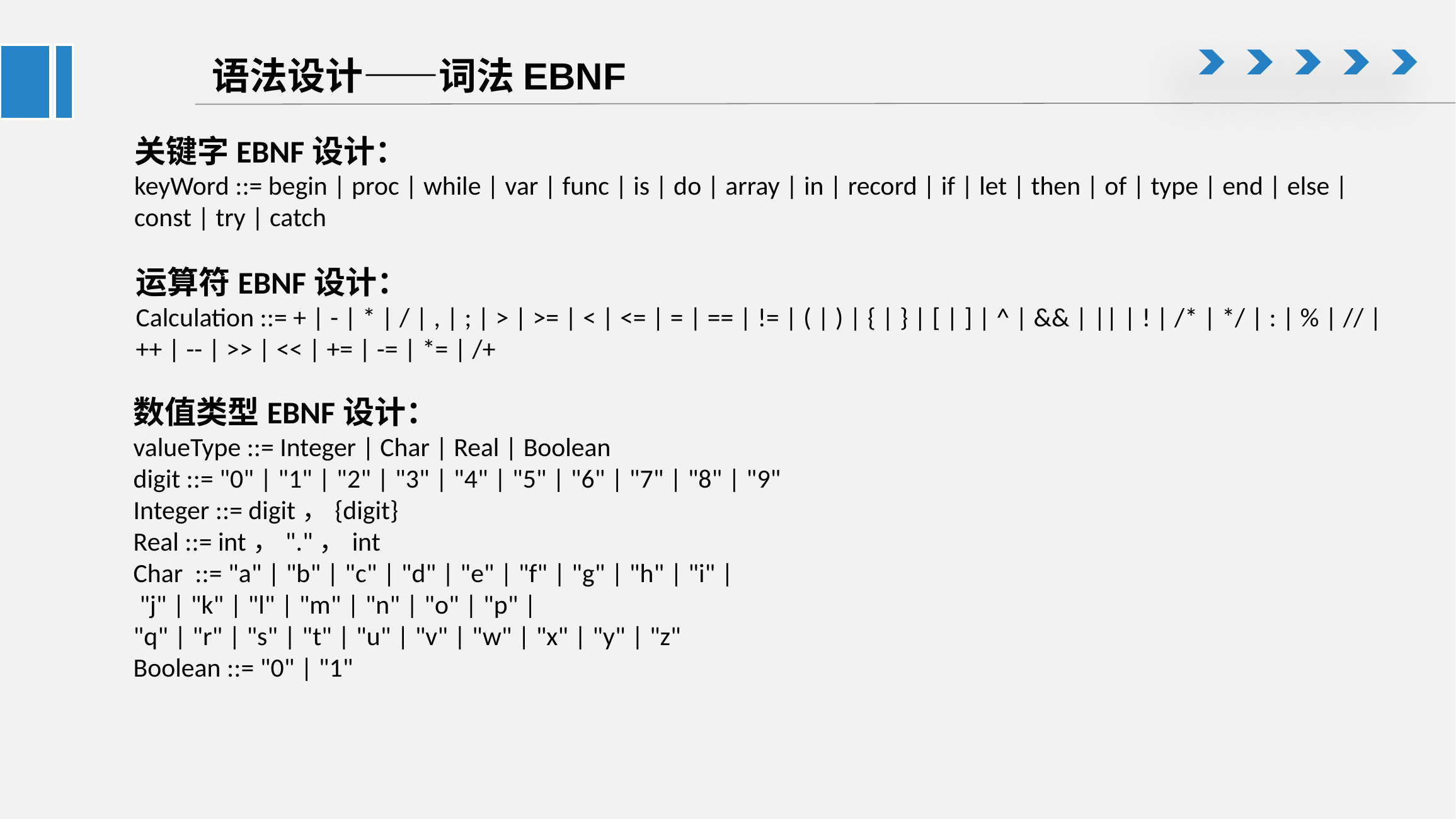

# 语法设计——词法EBNF
关键字EBNF设计：
keyWord ::= begin | proc | while | var | func | is | do | array | in | record | if | let | then | of | type | end | else | const | try | catch
运算符EBNF设计：
Calculation ::= + | - | * | / | , | ; | > | >= | < | <= | = | == | != | ( | ) | { | } | [ | ] | ^ | && | || | ! | /* | */ | : | % | // | ++ | -- | >> | << | += | -= | *= | /+
数值类型EBNF设计：
valueType ::= Integer | Char | Real | Boolean
digit ::= "0" | "1" | "2" | "3" | "4" | "5" | "6" | "7" | "8" | "9"
Integer ::= digit，{digit}
Real ::= int，"."，int
Char  ::= "a" | "b" | "c" | "d" | "e" | "f" | "g" | "h" | "i" |
 "j" | "k" | "l" | "m" | "n" | "o" | "p" |
"q" | "r" | "s" | "t" | "u" | "v" | "w" | "x" | "y" | "z"
Boolean ::= "0" | "1"